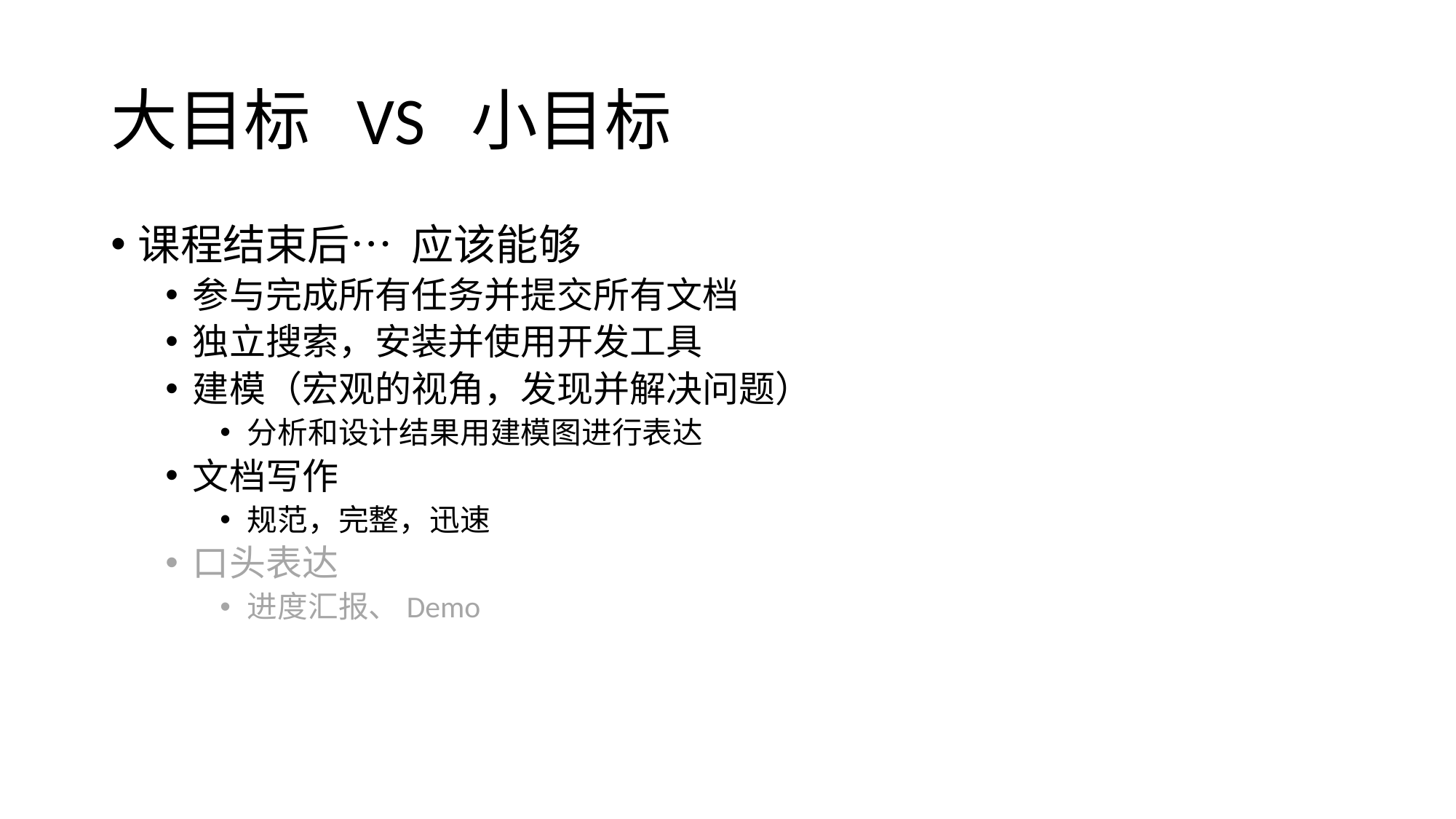

# 大目标  VS  小目标
课程结束后…  应该能够
参与完成所有任务并提交所有文档
独立搜索，安装并使用开发工具
建模（宏观的视角，发现并解决问题）
分析和设计结果用建模图进行表达
文档写作
规范，完整，迅速
口头表达
进度汇报、Demo